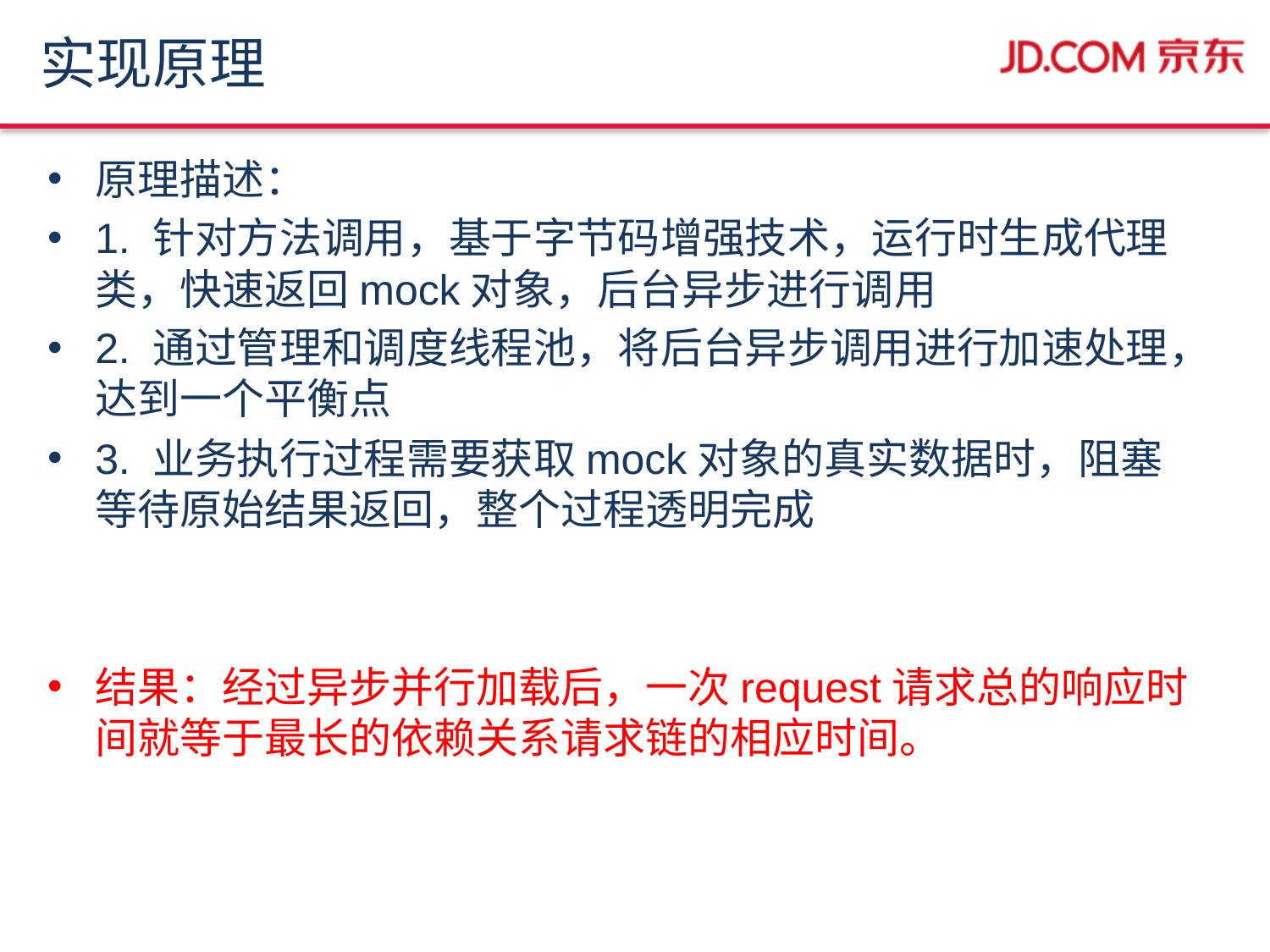

# 实现原理
原理描述：
1. 针对方法调用，基于字节码增强技术，运行时生成代理类，快速返回mock对象，后台异步进行调用
2. 通过管理和调度线程池，将后台异步调用进行加速处理，达到一个平衡点
3. 业务执行过程需要获取mock对象的真实数据时，阻塞等待原始结果返回，整个过程透明完成

结果：经过异步并行加载后，一次request请求总的响应时间就等于最长的依赖关系请求链的相应时间。